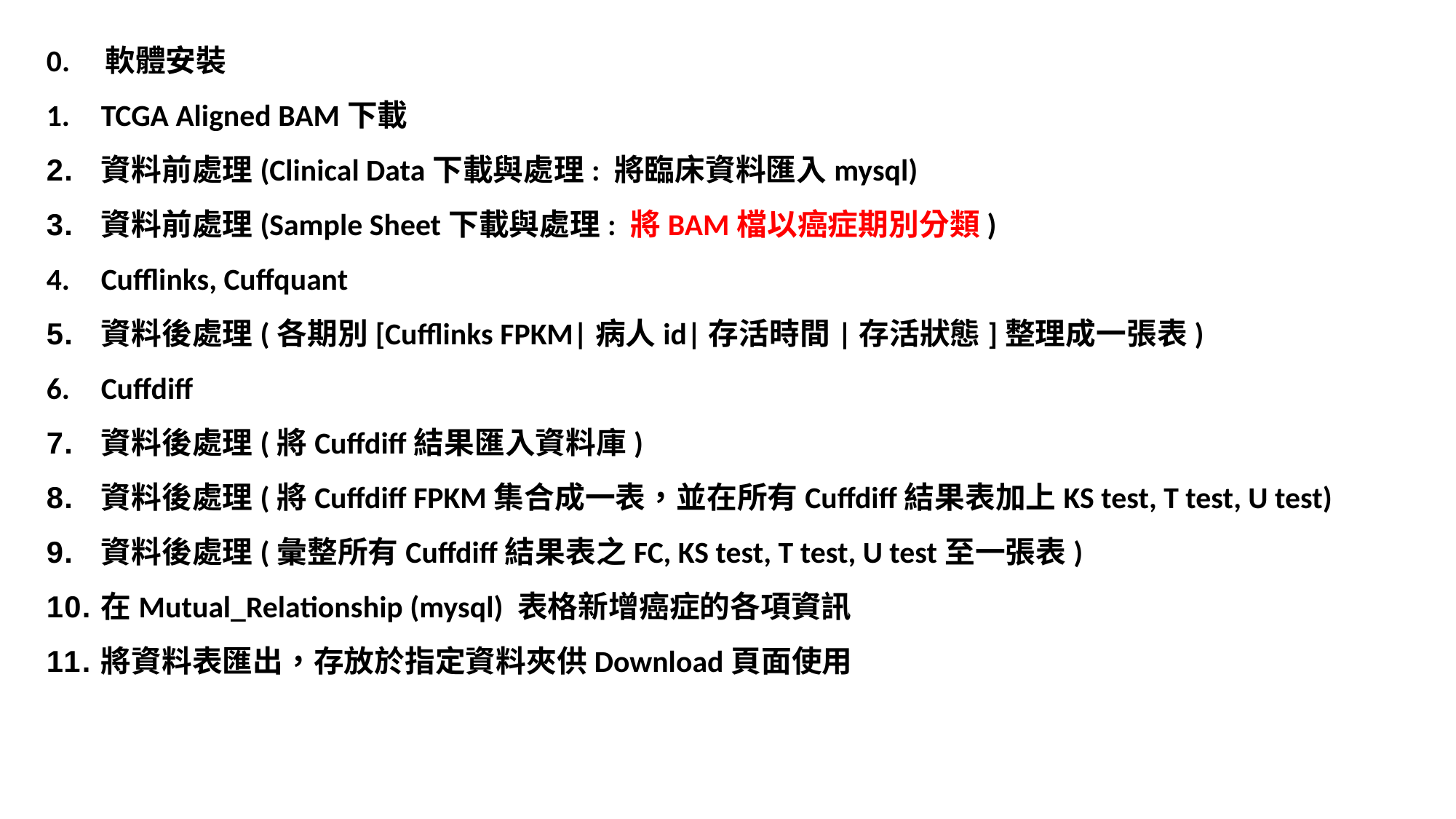

0.    軟體安裝
TCGA Aligned BAM下載
資料前處理(Clinical Data下載與處理: 將臨床資料匯入mysql)
資料前處理(Sample Sheet下載與處理: 將BAM檔以癌症期別分類)
Cufflinks, Cuffquant
資料後處理(各期別[Cufflinks FPKM|病人id|存活時間|存活狀態]整理成一張表)
Cuffdiff
資料後處理(將Cuffdiff結果匯入資料庫)
資料後處理(將Cuffdiff FPKM集合成一表，並在所有Cuffdiff結果表加上KS test, T test, U test)
資料後處理(彙整所有Cuffdiff結果表之FC, KS test, T test, U test至一張表)
在Mutual_Relationship (mysql) 表格新增癌症的各項資訊
將資料表匯出，存放於指定資料夾供Download頁面使用